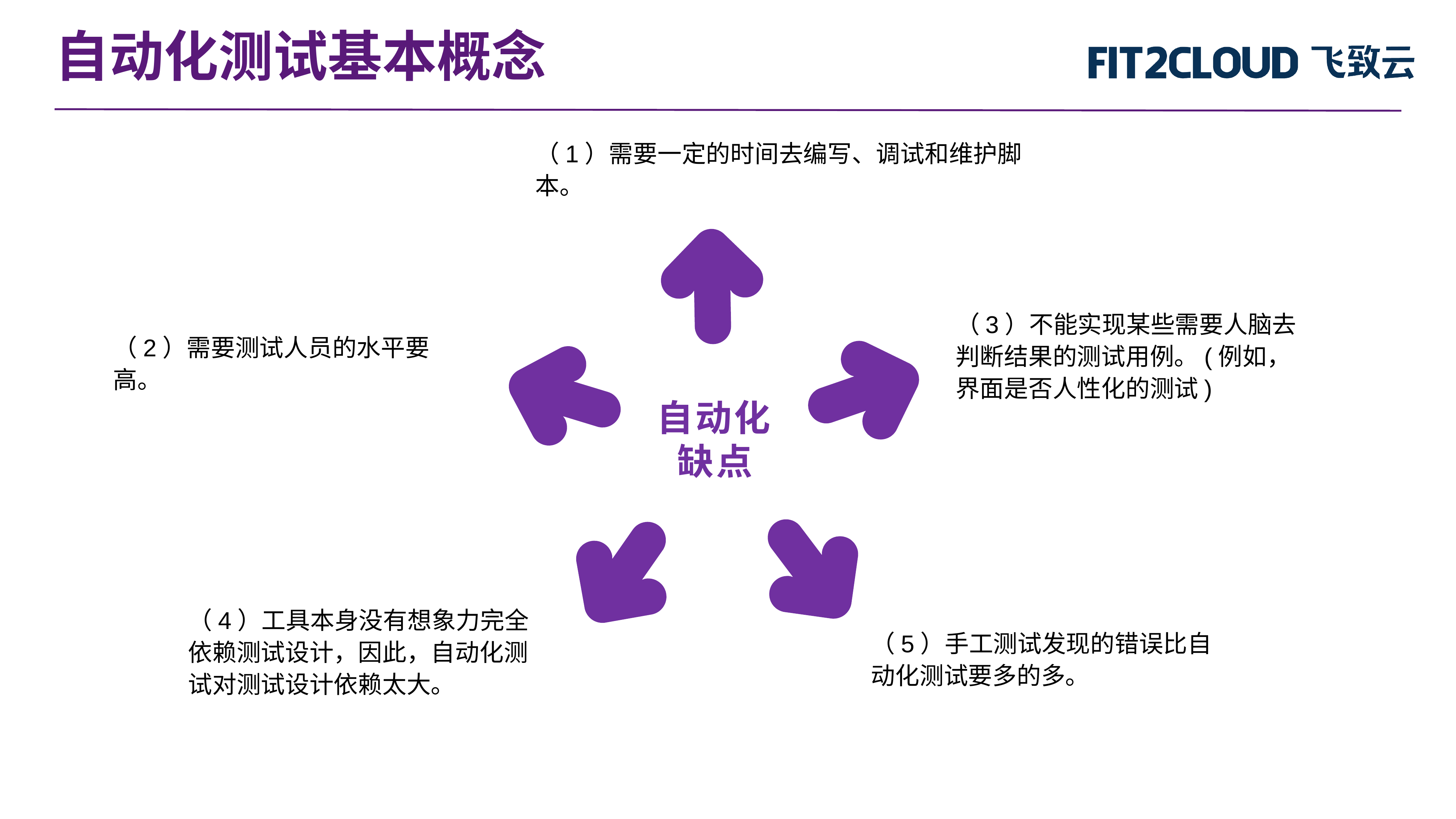

自动化测试基本概念
（1）需要一定的时间去编写、调试和维护脚本。

（2）需要测试人员的水平要高。

（3）不能实现某些需要人脑去判断结果的测试用例。(例如，界面是否人性化的测试)

自动化缺点

（4）工具本身没有想象力完全依赖测试设计，因此，自动化测试对测试设计依赖太大。

（5）手工测试发现的错误比自动化测试要多的多。